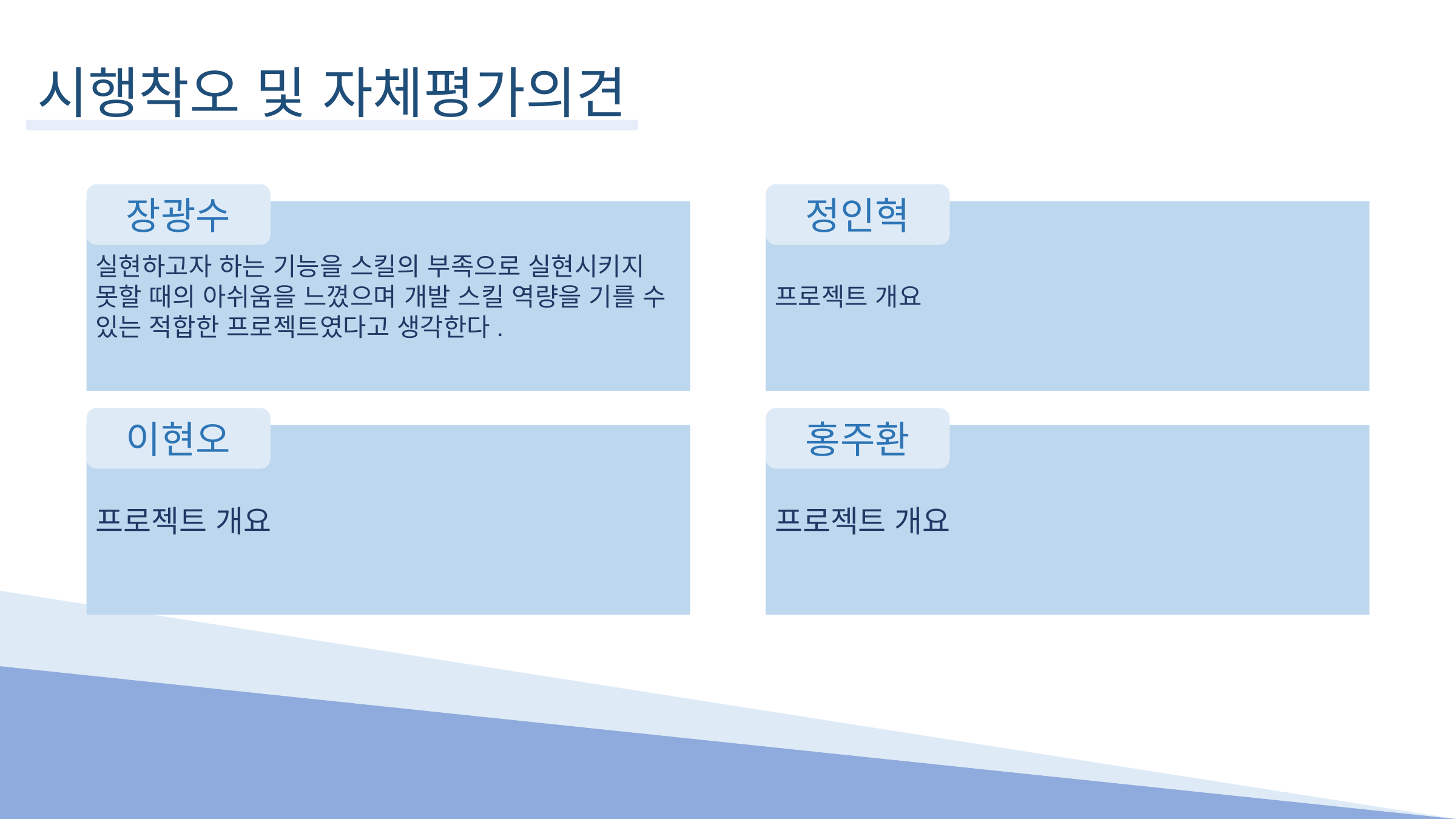

시행착오 및 자체평가의견
장광수
정인혁
실현하고자 하는 기능을 스킬의 부족으로 실현시키지 못할 때의 아쉬움을 느꼈으며 개발 스킬 역량을 기를 수 있는 적합한 프로젝트였다고 생각한다.
프로젝트 개요
이현오
홍주환
프로젝트 개요
프로젝트 개요